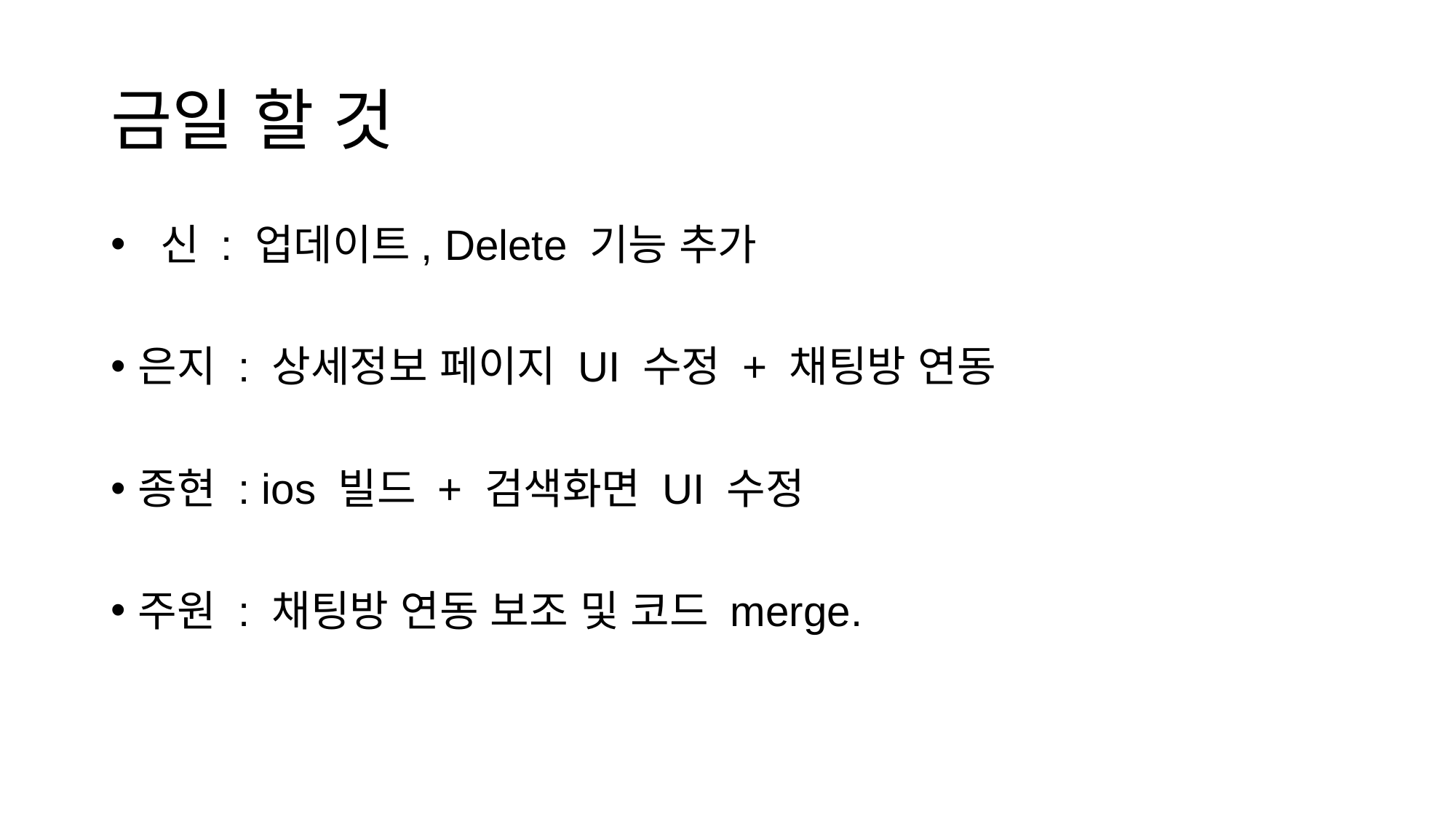

# 금일 할 것
 신 : 업데이트, Delete 기능 추가

은지 : 상세정보 페이지 UI 수정 + 채팅방 연동

종현 : ios 빌드 + 검색화면 UI 수정

주원 : 채팅방 연동 보조 및 코드 merge.